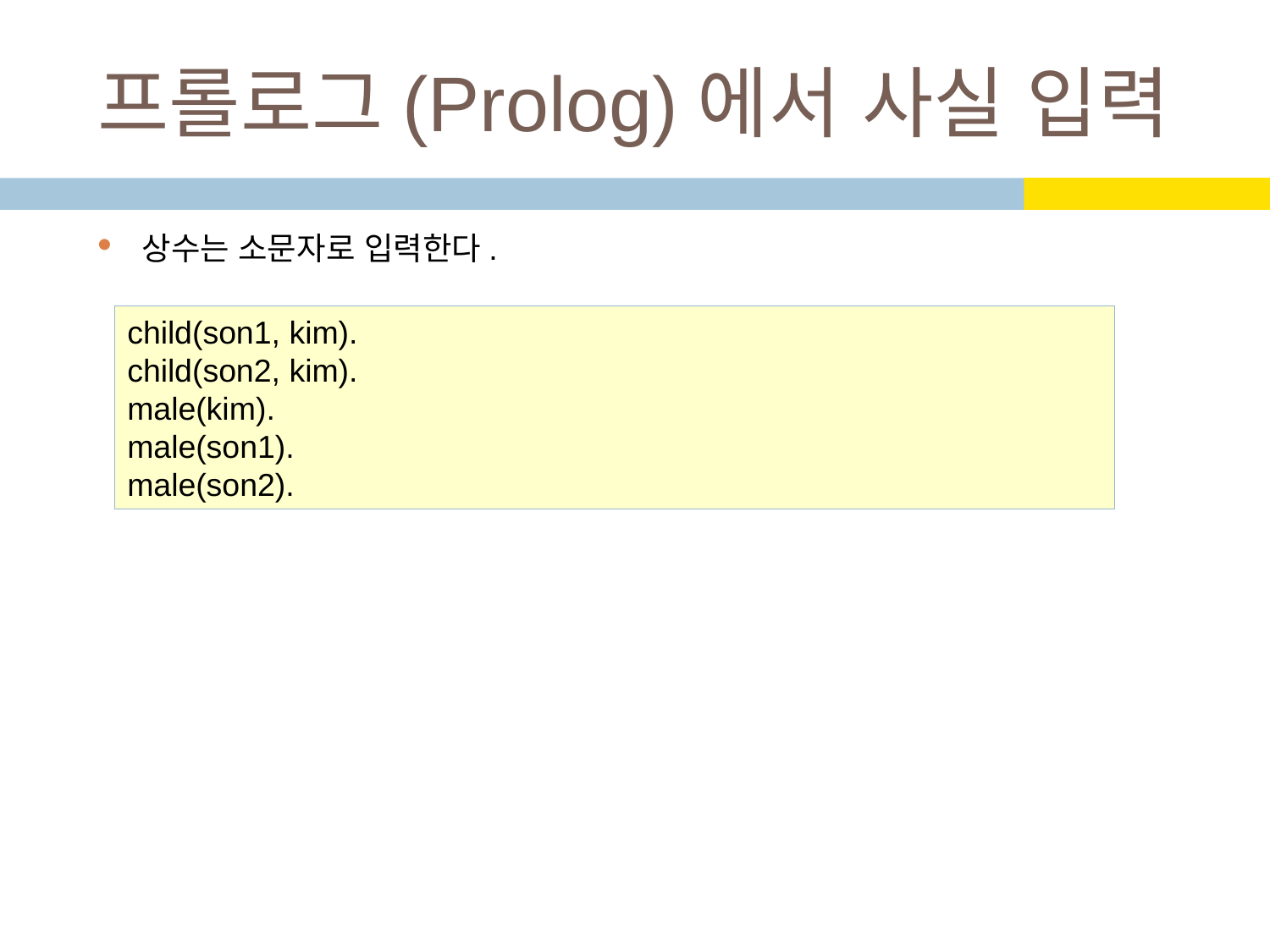

# 프롤로그(Prolog)에서 사실 입력
상수는 소문자로 입력한다.

child(son1, kim).
child(son2, kim).
male(kim).
male(son1).
male(son2).